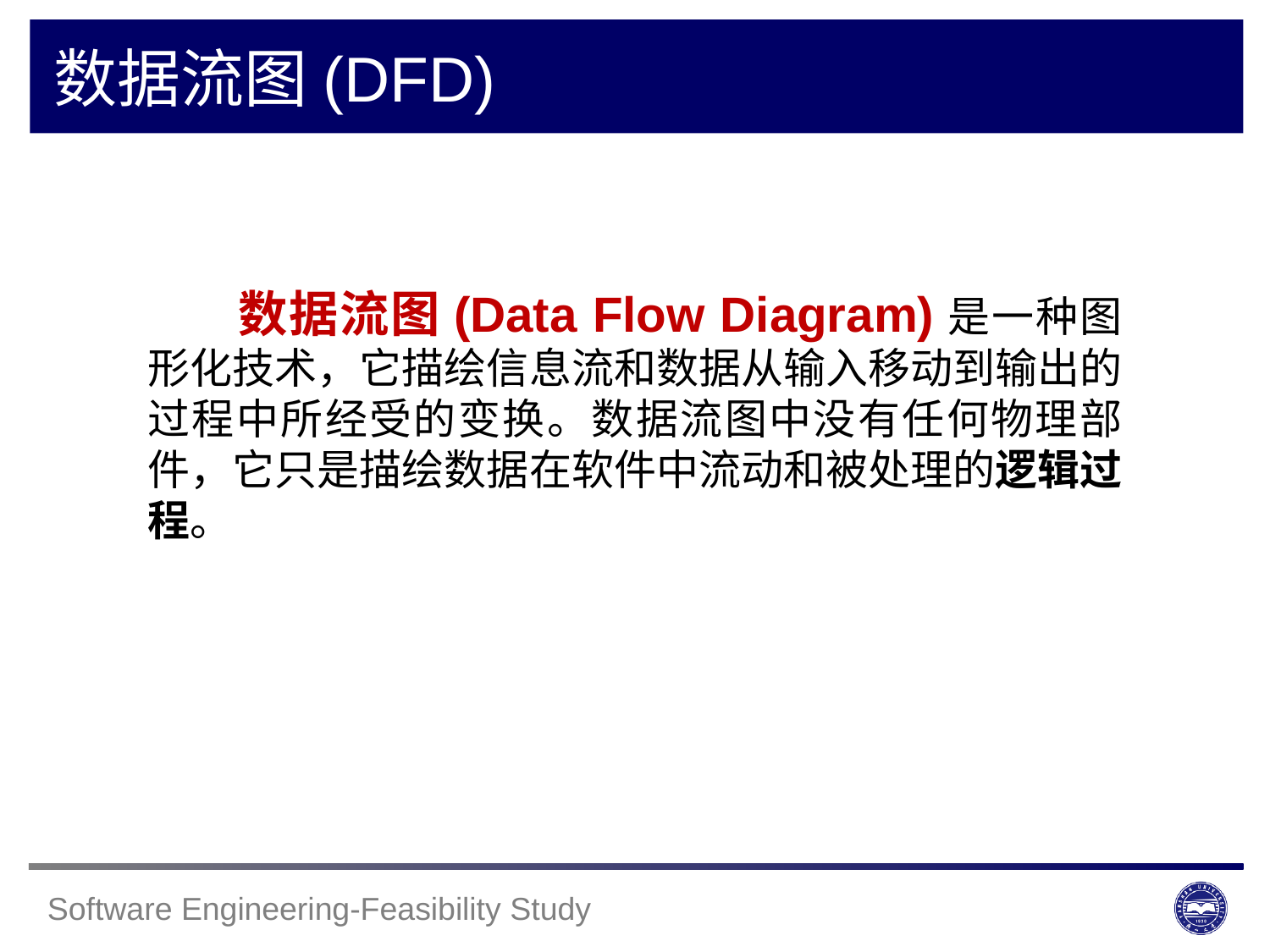

数据流图(DFD)
       数据流图(Data Flow Diagram)是一种图形化技术，它描绘信息流和数据从输入移动到输出的过程中所经受的变换。数据流图中没有任何物理部件，它只是描绘数据在软件中流动和被处理的逻辑过程。